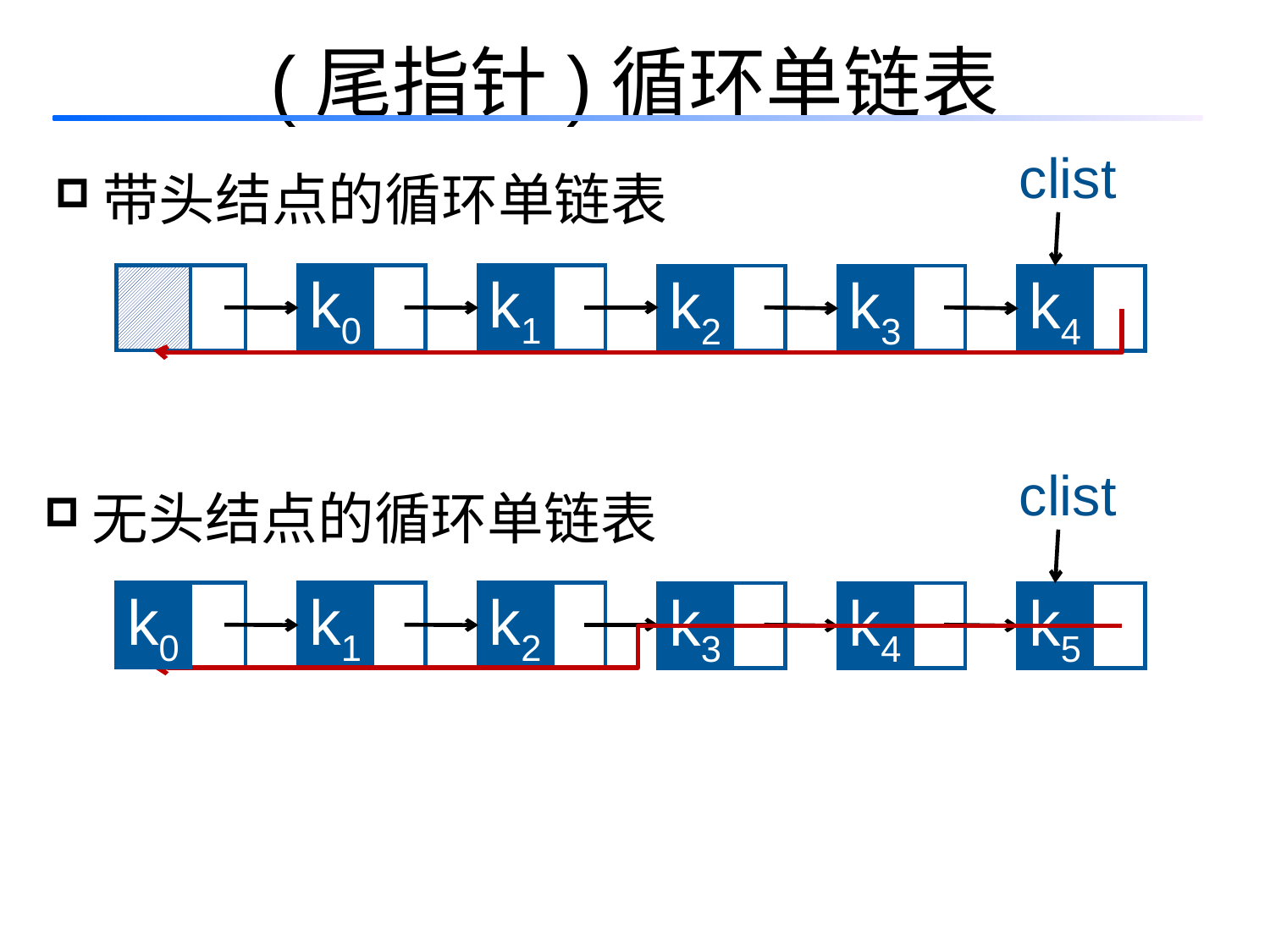

(尾指针)循环单链表

带头结点的循环单链表
clist

k0

k1

k2

k3

k4

clist
无头结点的循环单链表
k0

k1

k2

k3

k4

k5